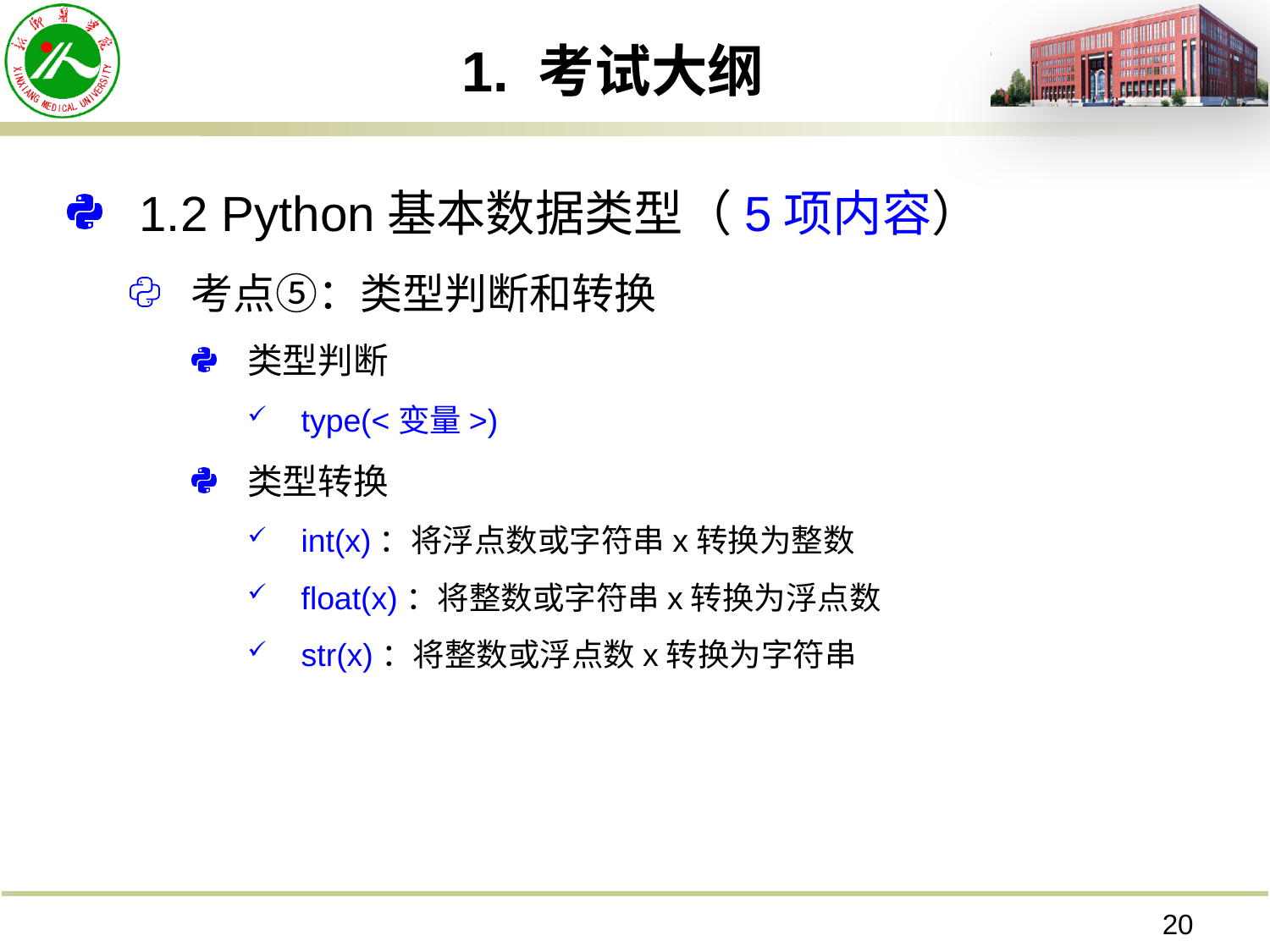

# 1. 考试大纲
1.2 Python基本数据类型（5项内容）
考点⑤：类型判断和转换
类型判断
type(<变量>)
类型转换
int(x)：将浮点数或字符串x转换为整数
float(x)：将整数或字符串x转换为浮点数
str(x)：将整数或浮点数x转换为字符串

20